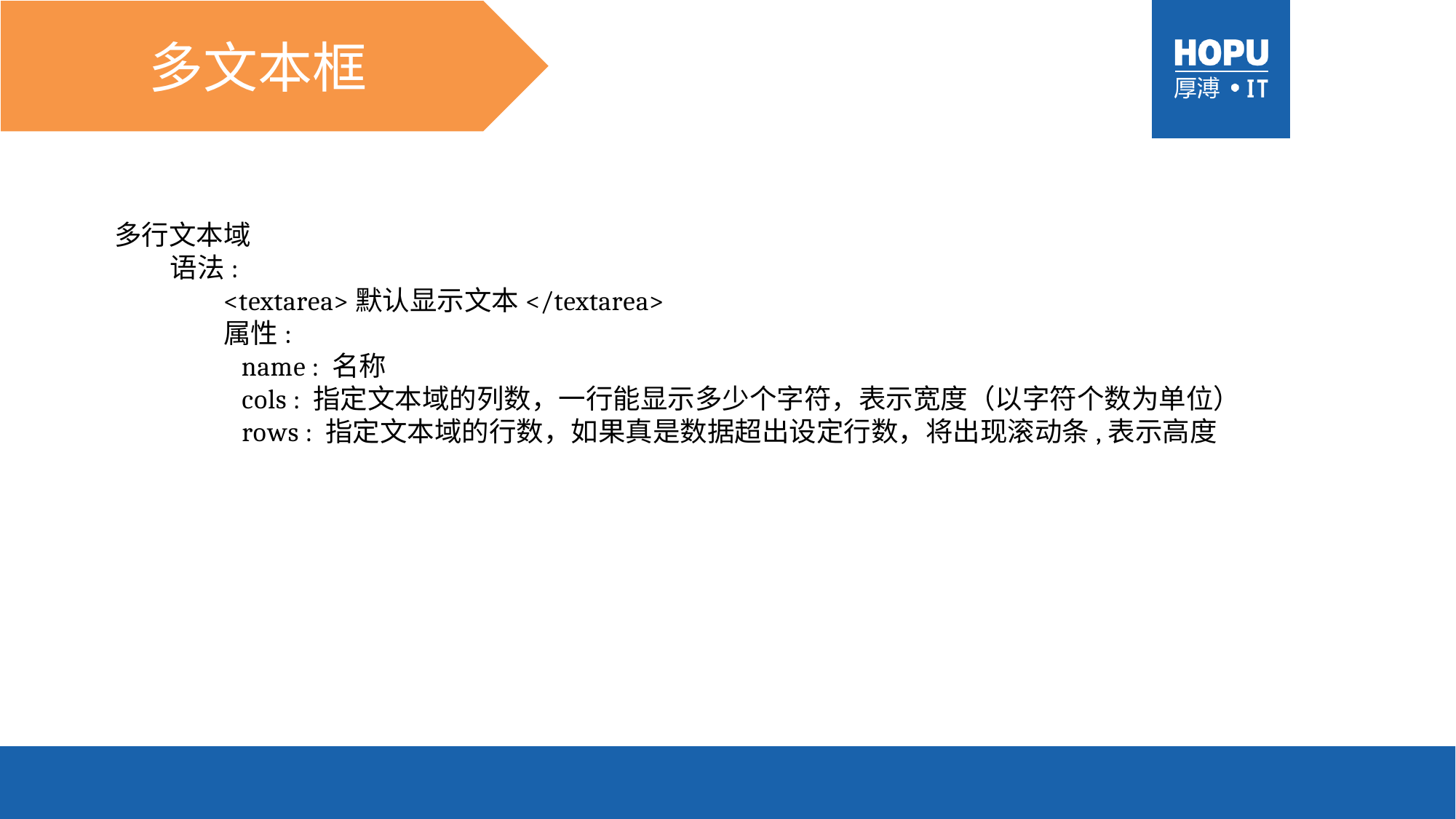

多文本框
多行文本域
        语法:
	<textarea>默认显示文本</textarea>
	属性:
	   name : 名称
	   cols : 指定文本域的列数，一行能显示多少个字符，表示宽度（以字符个数为单位）
	   rows : 指定文本域的行数，如果真是数据超出设定行数，将出现滚动条,表示高度